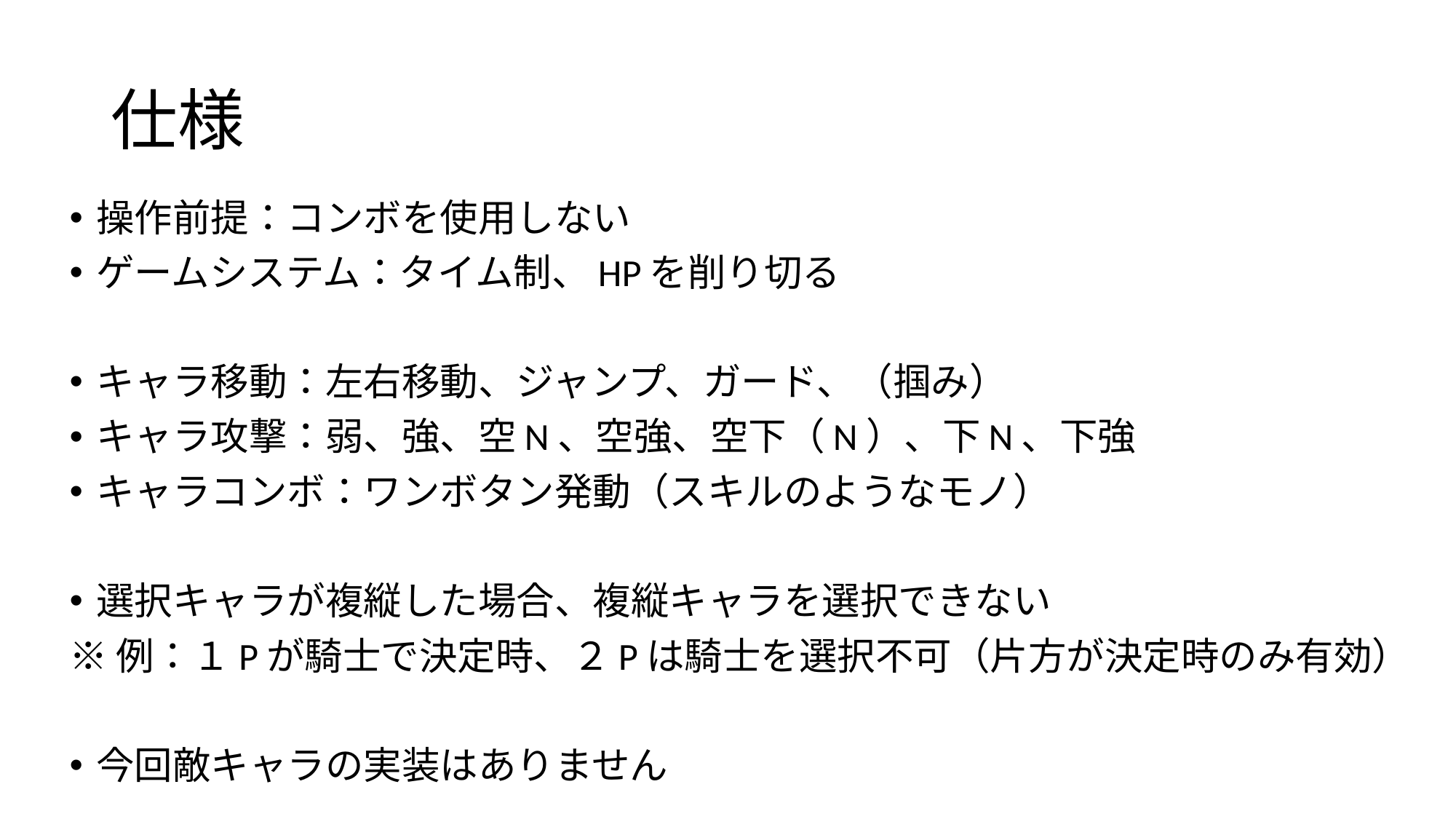

# 仕様
操作前提：コンボを使用しない
ゲームシステム：タイム制、HPを削り切る

キャラ移動：左右移動、ジャンプ、ガード、（掴み）
キャラ攻撃：弱、強、空N、空強、空下（N）、下N、下強
キャラコンボ：ワンボタン発動（スキルのようなモノ）

選択キャラが複縦した場合、複縦キャラを選択できない
※例：１Pが騎士で決定時、２Pは騎士を選択不可（片方が決定時のみ有効）

今回敵キャラの実装はありません